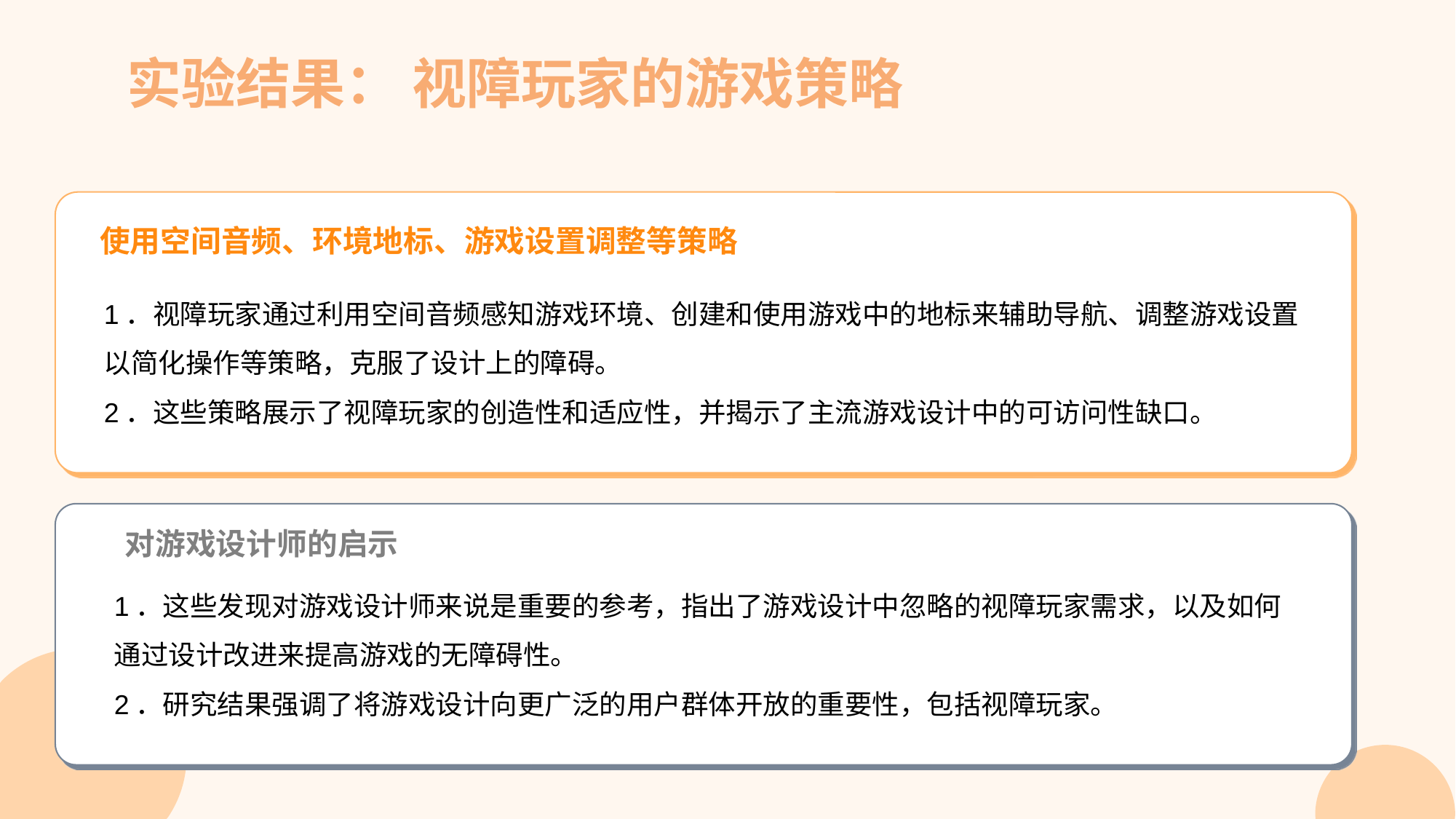

实验结果： 视障玩家的游戏策略

使用空间音频、环境地标、游戏设置调整等策略
1．视障玩家通过利用空间音频感知游戏环境、创建和使用游戏中的地标来辅助导航、调整游戏设置以简化操作等策略，克服了设计上的障碍。
2．这些策略展示了视障玩家的创造性和适应性，并揭示了主流游戏设计中的可访问性缺口。

对游戏设计师的启示
1．这些发现对游戏设计师来说是重要的参考，指出了游戏设计中忽略的视障玩家需求，以及如何通过设计改进来提高游戏的无障碍性。
2．研究结果强调了将游戏设计向更广泛的用户群体开放的重要性，包括视障玩家。